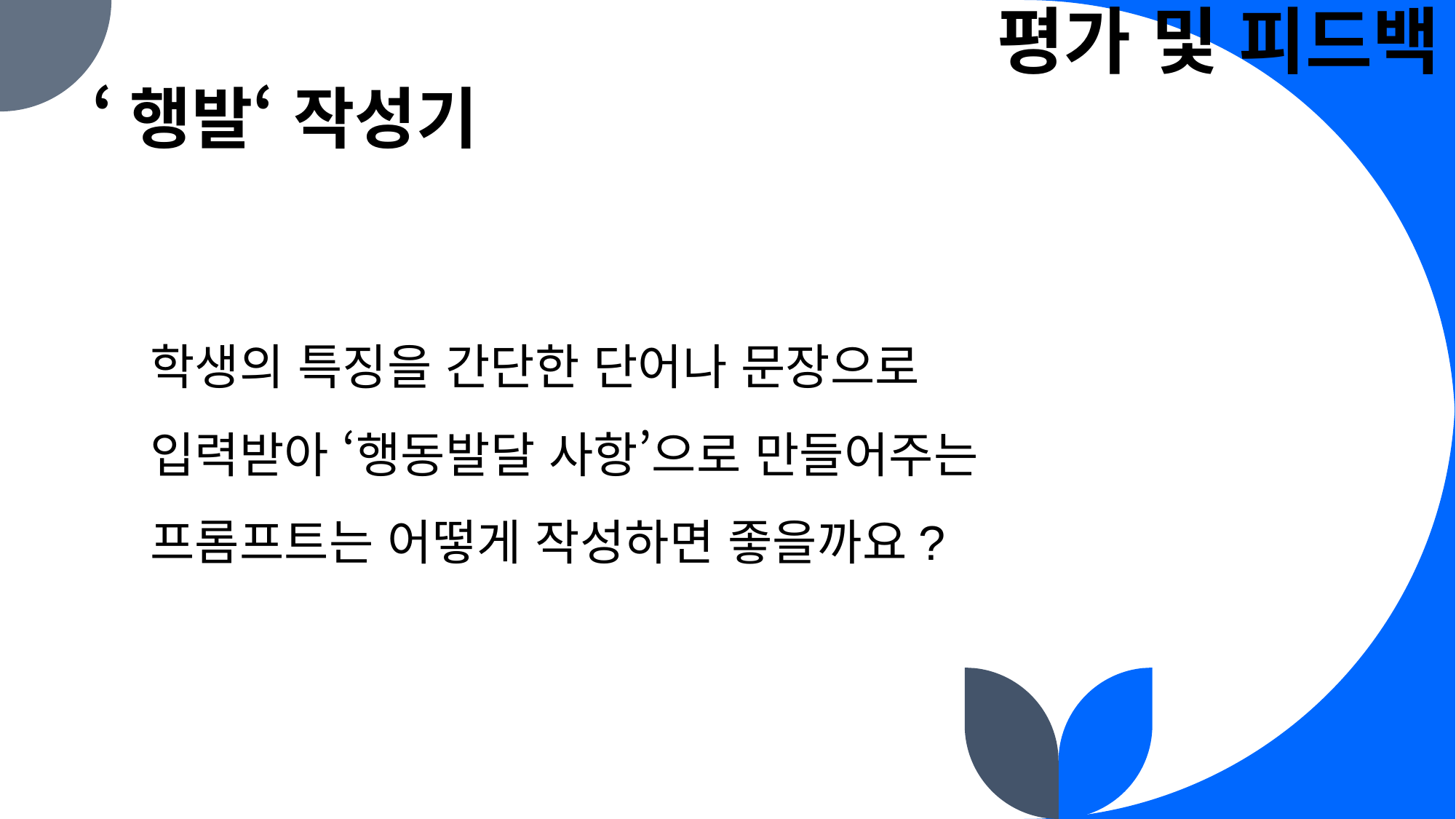

# 평가 및 피드백
‘행발‘ 작성기
학생의 특징을 간단한 단어나 문장으로
입력받아 ‘행동발달 사항’으로 만들어주는
프롬프트는 어떻게 작성하면 좋을까요?